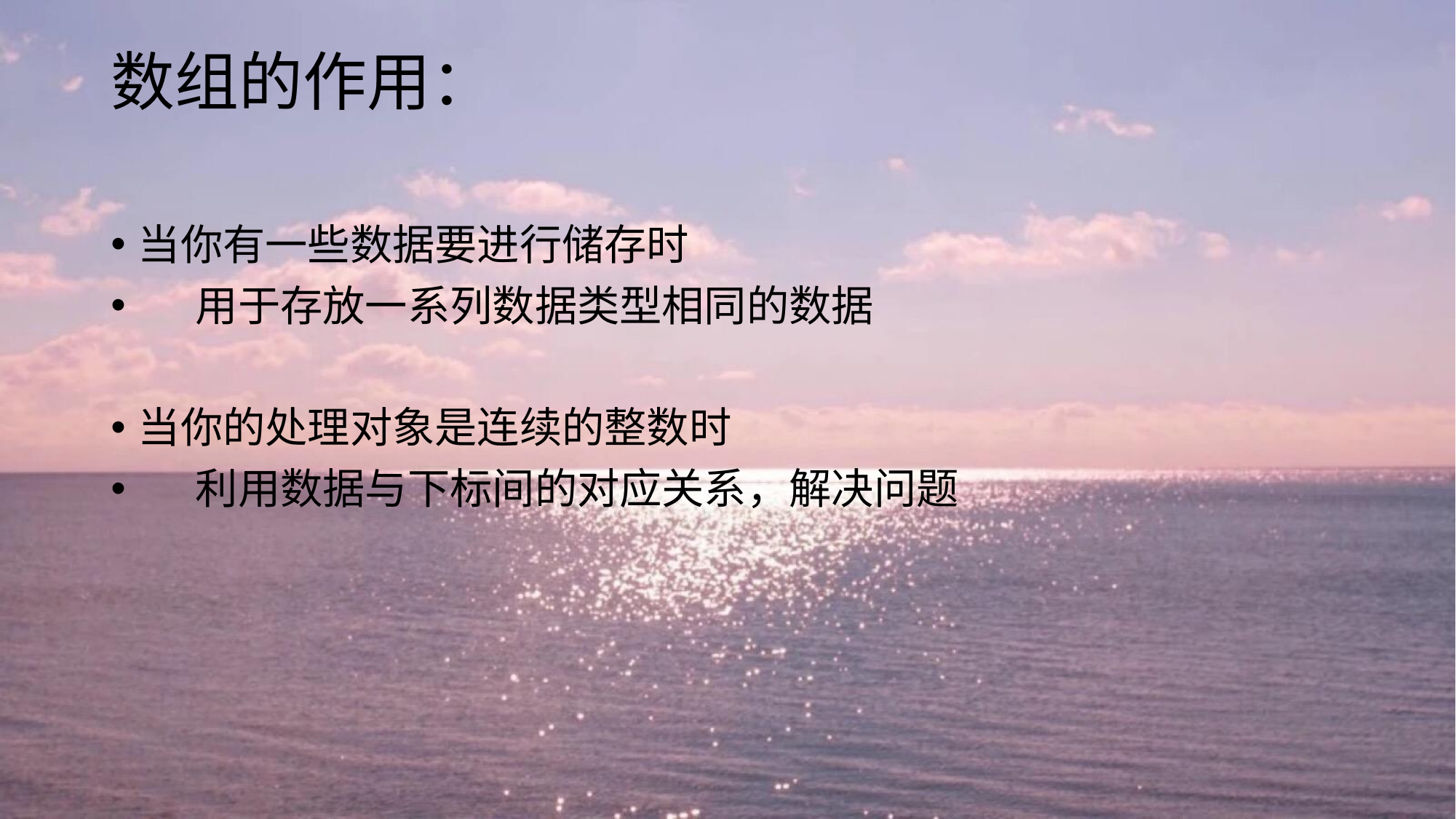

# 数组的作用：
当你有一些数据要进行储存时
     用于存放一系列数据类型相同的数据

当你的处理对象是连续的整数时
     利用数据与下标间的对应关系，解决问题